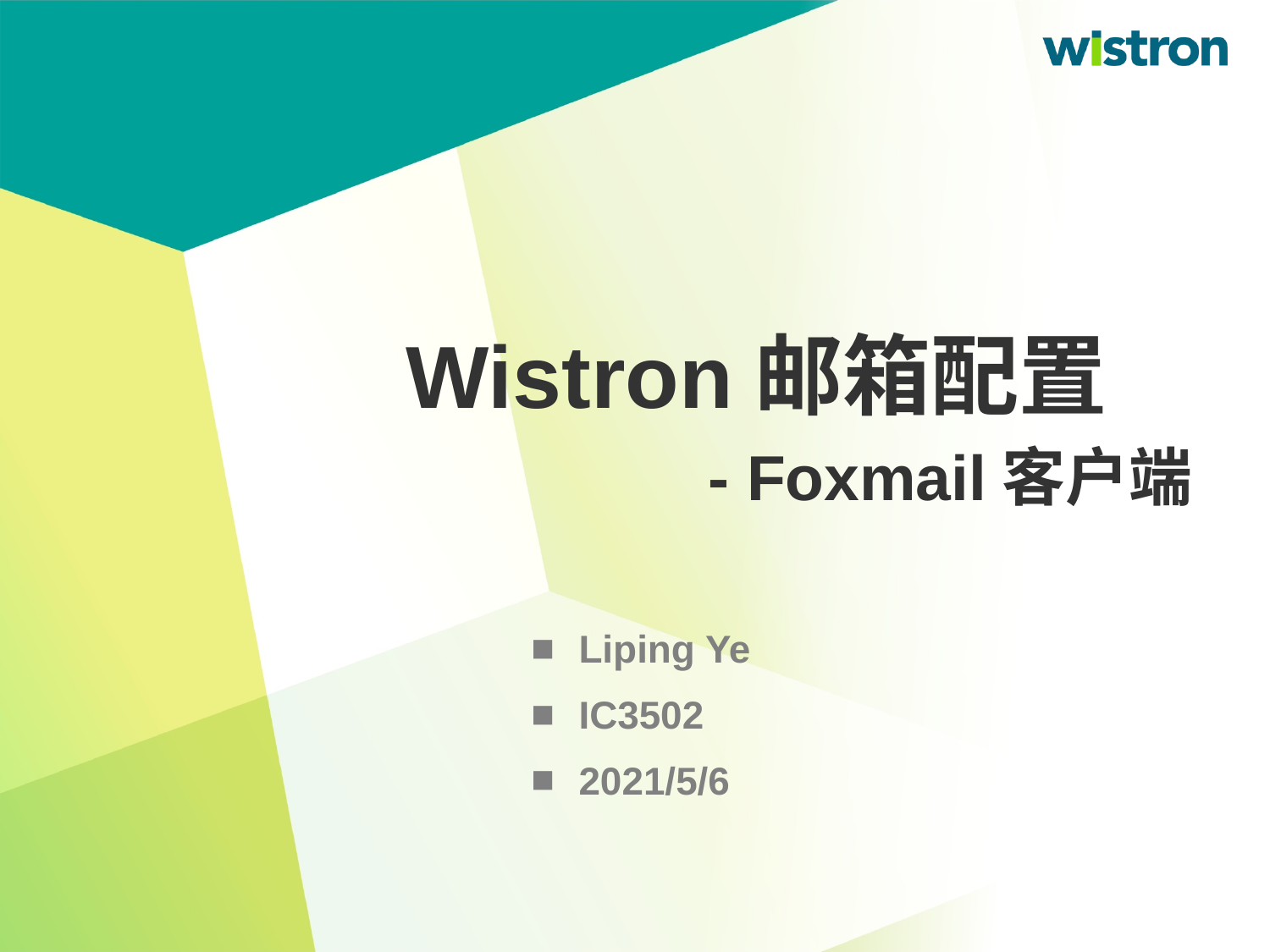

Wistron邮箱配置
- Foxmail客户端
Liping Ye
IC3502
2021/5/6